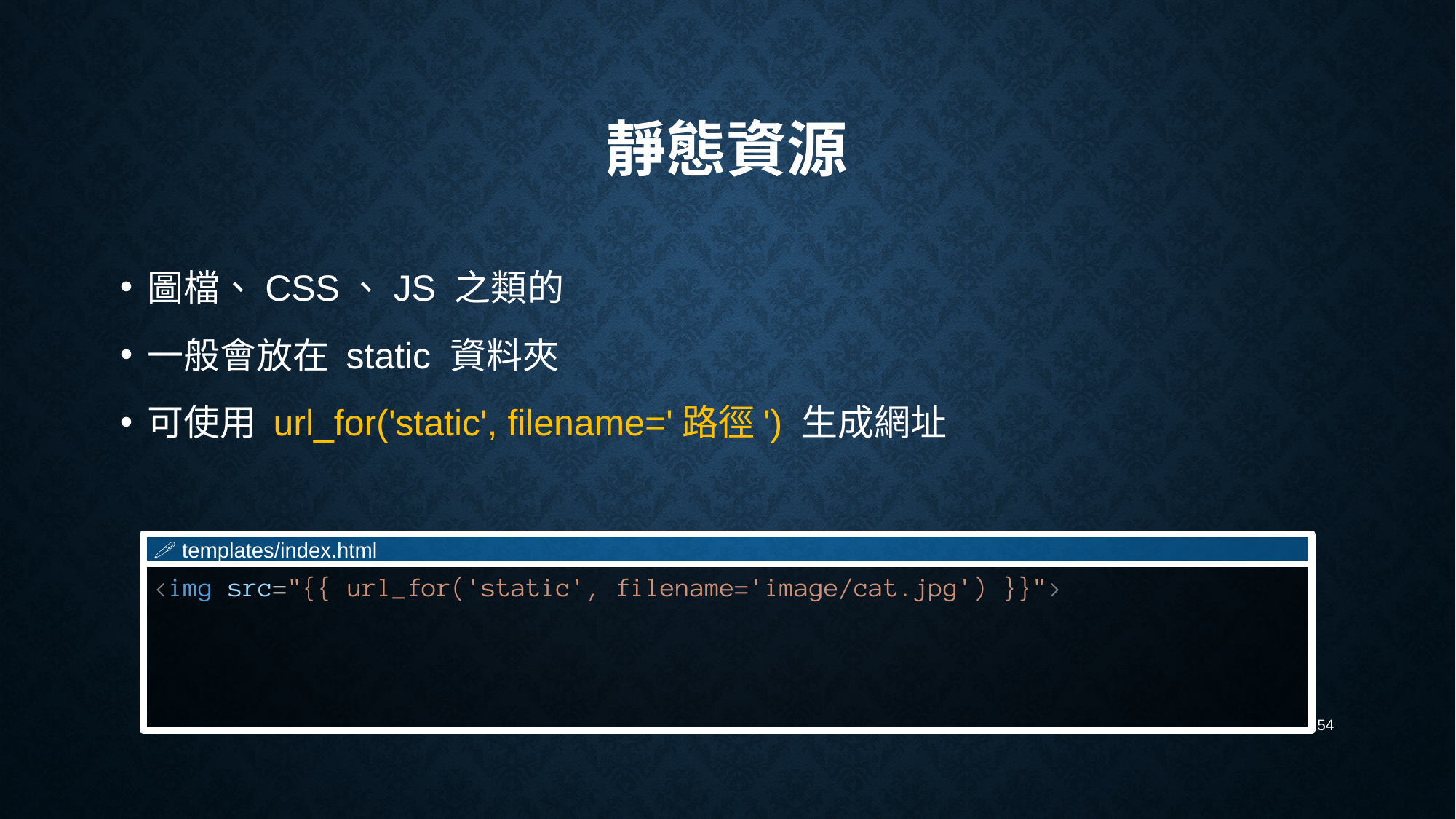

# 靜態資源
圖檔、CSS、JS 之類的
一般會放在 static 資料夾
可使用 url_for('static', filename='路徑') 生成網址
🖊 templates/index.html
<img src="{{ url_for('static', filename='image/cat.jpg') }}">
54